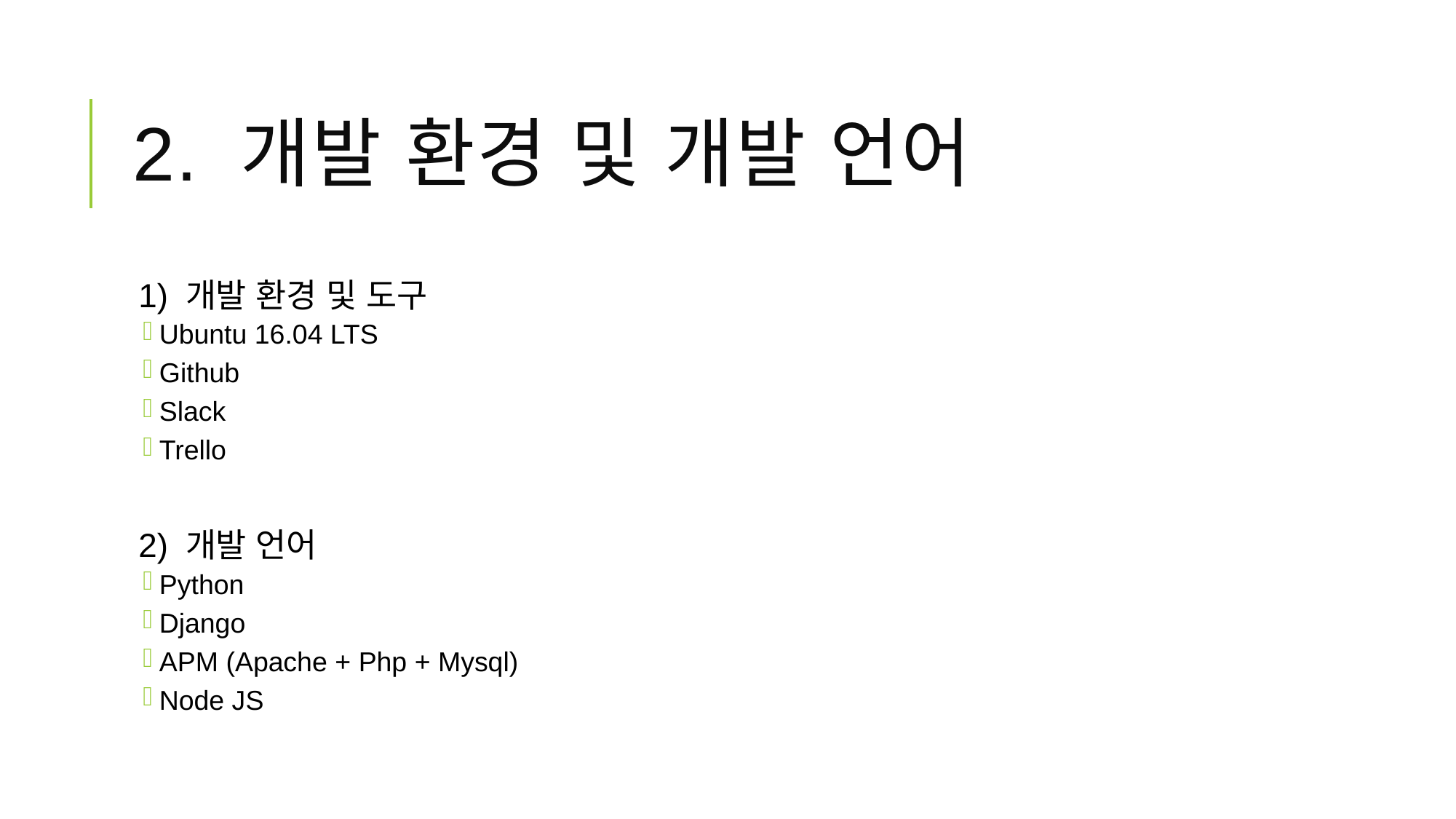

# 2. 개발 환경 및 개발 언어
1) 개발 환경 및 도구
Ubuntu 16.04 LTS
Github
Slack
Trello

2) 개발 언어
Python
Django
APM (Apache + Php + Mysql)
Node JS